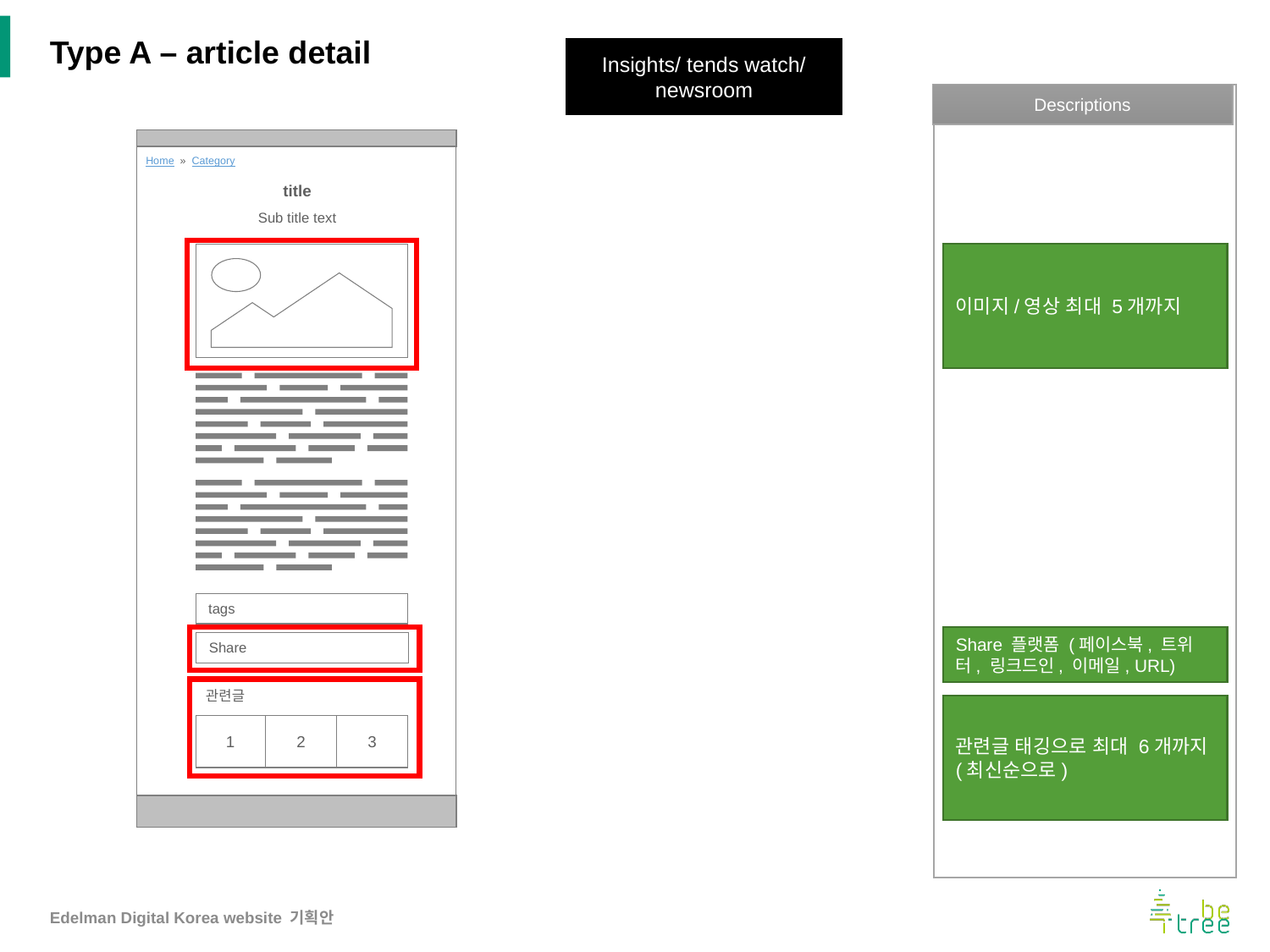

# Type A – article detail
Insights/ tends watch/ newsroom

Descriptions

Home  »  Category
title
Sub title text

이미지/영상 최대 5개까지

tags

Share 플랫폼 (페이스북, 트위터, 링크드인, 이메일, URL)
Share

관련글
관련글 태깅으로 최대 6개까지 (최신순으로)
1
2
3

Edelman Digital Korea website 기획안